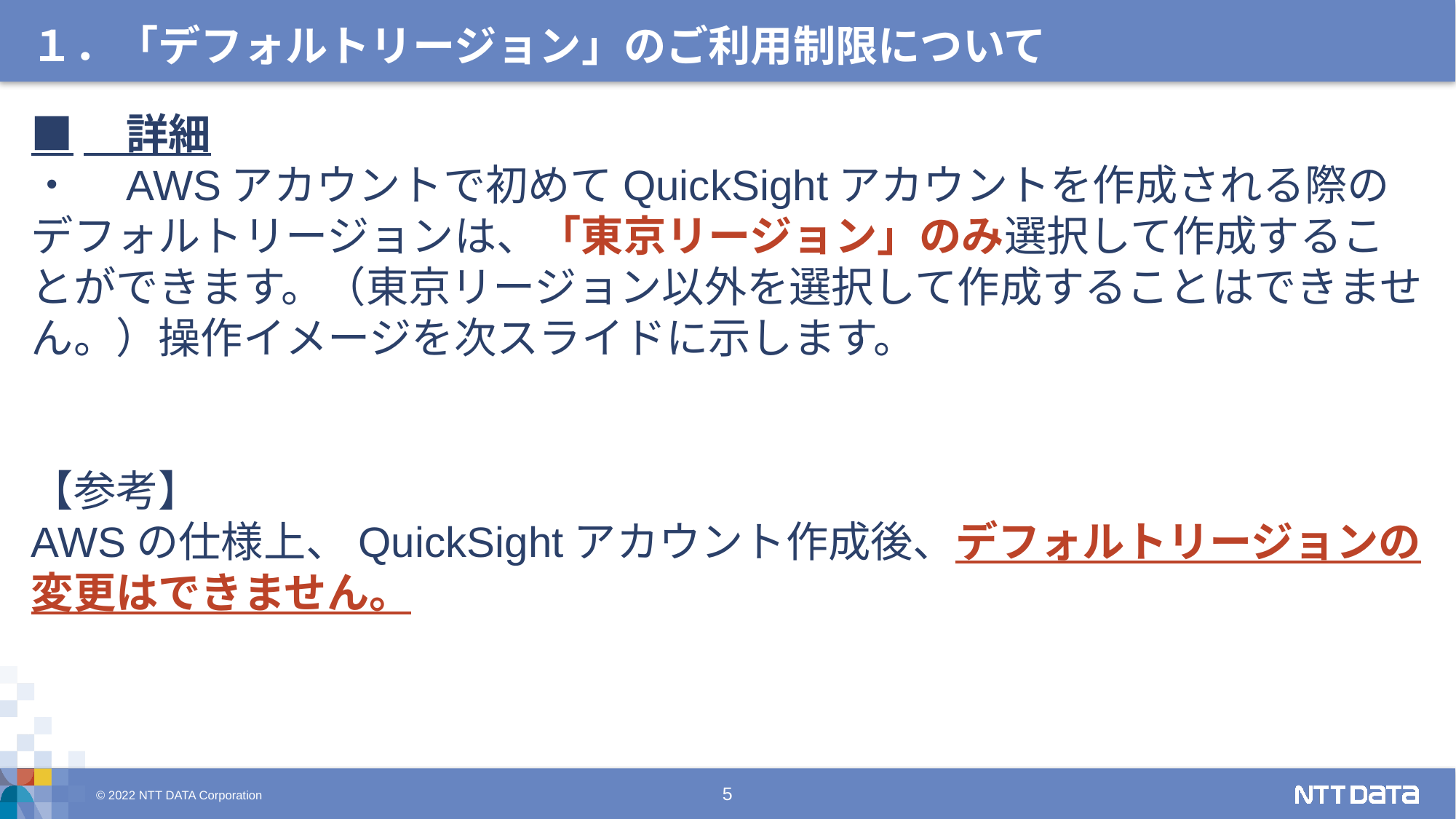

１．「デフォルトリージョン」のご利用制限について
■　詳細
・　AWSアカウントで初めてQuickSightアカウントを作成される際のデフォルトリージョンは、「東京リージョン」のみ選択して作成することができます。（東京リージョン以外を選択して作成することはできません。）操作イメージを次スライドに示します。

【参考】
AWSの仕様上、QuickSightアカウント作成後、デフォルトリージョンの変更はできません。